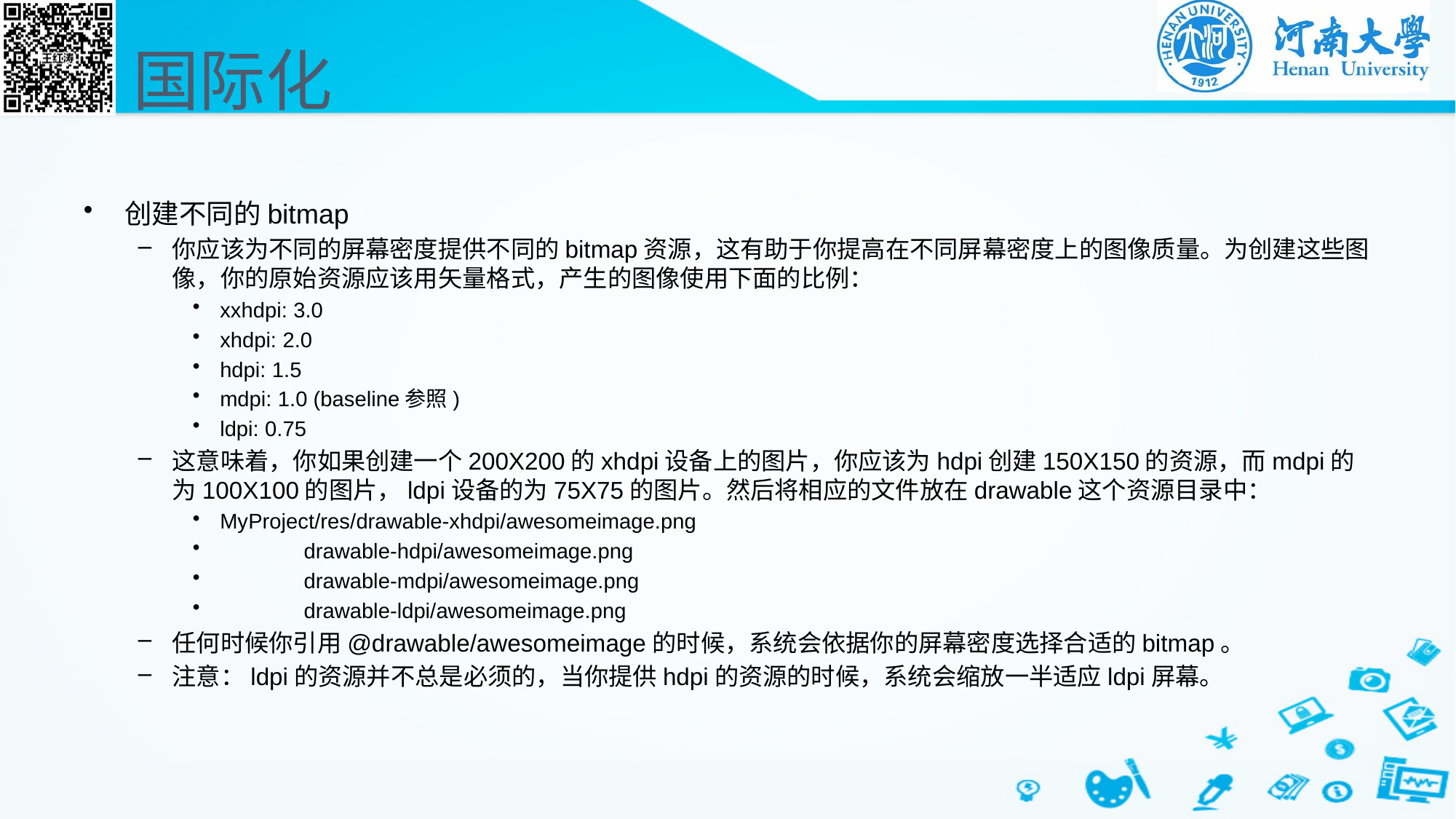

# 国际化
创建不同的bitmap
你应该为不同的屏幕密度提供不同的bitmap资源，这有助于你提高在不同屏幕密度上的图像质量。为创建这些图像，你的原始资源应该用矢量格式，产生的图像使用下面的比例：
xxhdpi: 3.0
xhdpi: 2.0
hdpi: 1.5
mdpi: 1.0 (baseline参照)
ldpi: 0.75
这意味着，你如果创建一个200X200的xhdpi设备上的图片，你应该为hdpi创建150X150的资源，而mdpi的为100X100的图片，ldpi设备的为75X75的图片。然后将相应的文件放在drawable这个资源目录中：
MyProject/res/drawable-xhdpi/awesomeimage.png
              drawable-hdpi/awesomeimage.png
              drawable-mdpi/awesomeimage.png
              drawable-ldpi/awesomeimage.png
任何时候你引用@drawable/awesomeimage的时候，系统会依据你的屏幕密度选择合适的bitmap。
注意：ldpi的资源并不总是必须的，当你提供hdpi的资源的时候，系统会缩放一半适应ldpi屏幕。